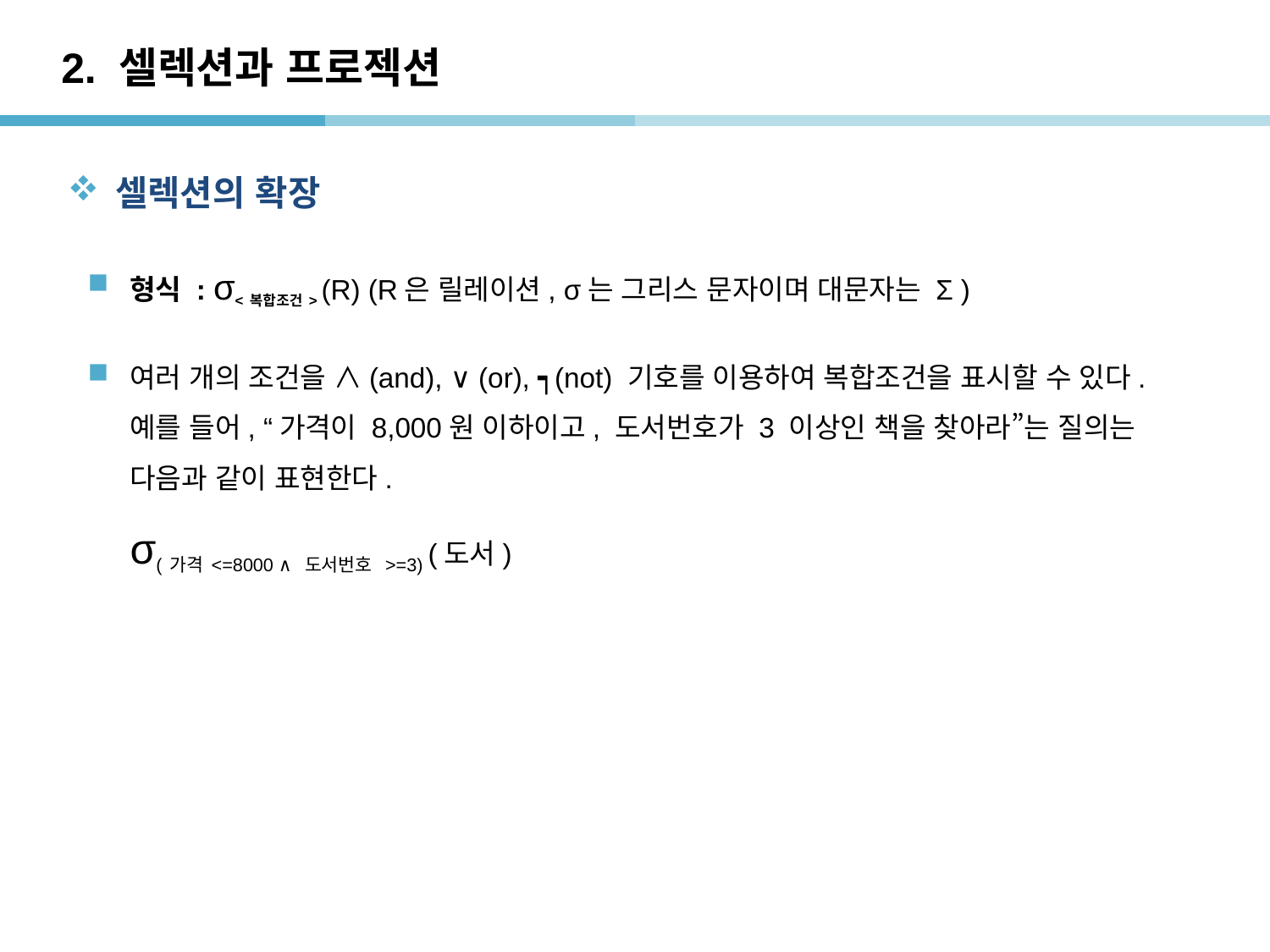

# 2. 셀렉션과 프로젝션
셀렉션의 확장
형식 : σ<복합조건> (R) (R은 릴레이션, σ는 그리스 문자이며 대문자는 Σ )
여러 개의 조건을 ∧(and), ∨ (or), ┑(not) 기호를 이용하여 복합조건을 표시할 수 있다. 예를 들어, “가격이 8,000원 이하이고, 도서번호가 3 이상인 책을 찾아라”는 질의는 다음과 같이 표현한다.
σ(가격<=8000 ∧ 도서번호 >=3) (도서)